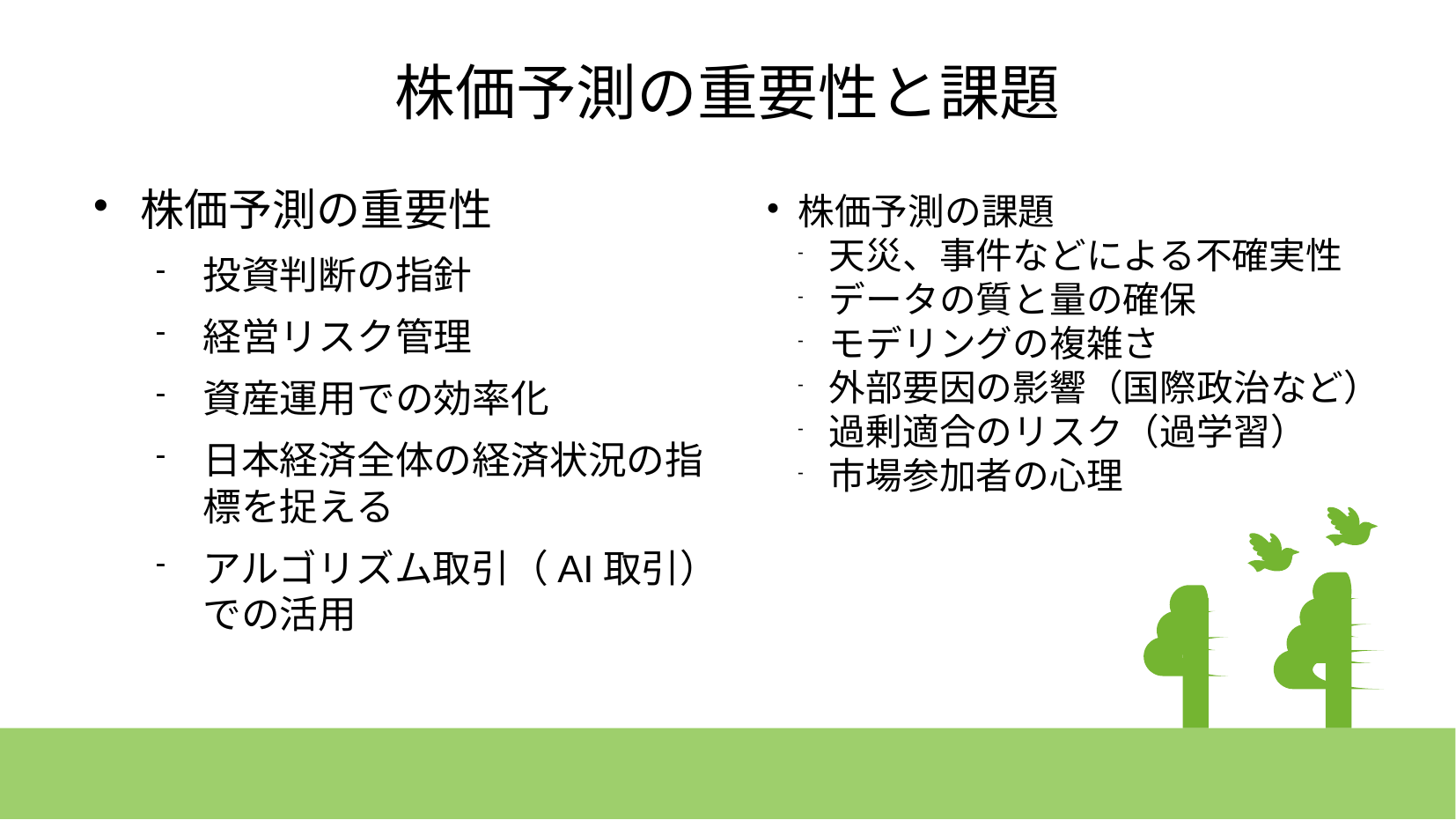

# 株価予測の重要性と課題
株価予測の重要性
投資判断の指針
経営リスク管理
資産運用での効率化
日本経済全体の経済状況の指標を捉える
アルゴリズム取引（AI取引）での活用
株価予測の課題
天災、事件などによる不確実性
データの質と量の確保
モデリングの複雑さ
外部要因の影響（国際政治など）
過剰適合のリスク（過学習）
市場参加者の心理